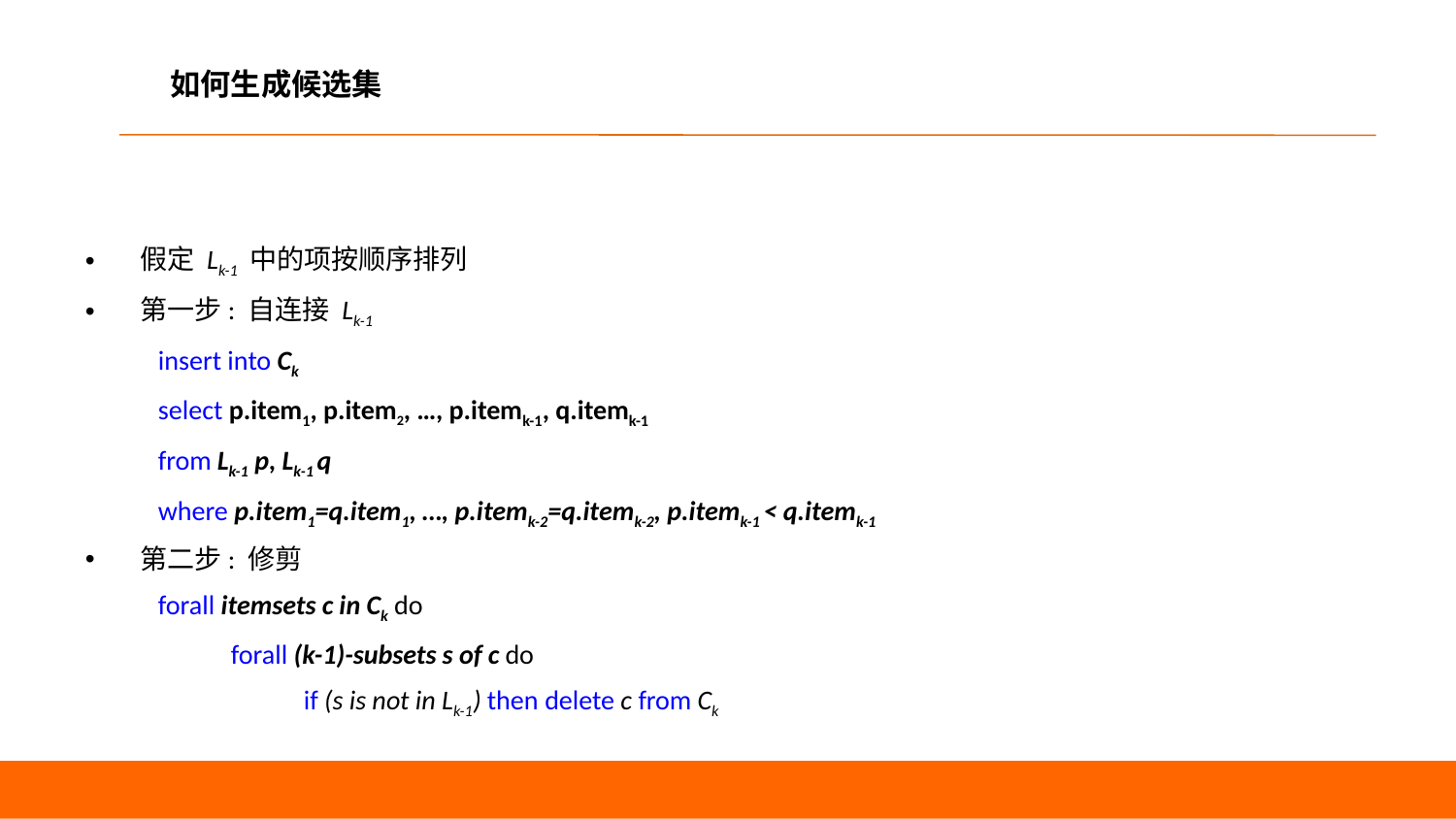

# 如何生成候选集
假定 Lk-1 中的项按顺序排列
第一步: 自连接 Lk-1
insert into Ck
select p.item1, p.item2, …, p.itemk-1, q.itemk-1
from Lk-1 p, Lk-1 q
where p.item1=q.item1, …, p.itemk-2=q.itemk-2, p.itemk-1 < q.itemk-1
第二步: 修剪
forall itemsets c in Ck do
forall (k-1)-subsets s of c do
if (s is not in Lk-1) then delete c from Ck
17